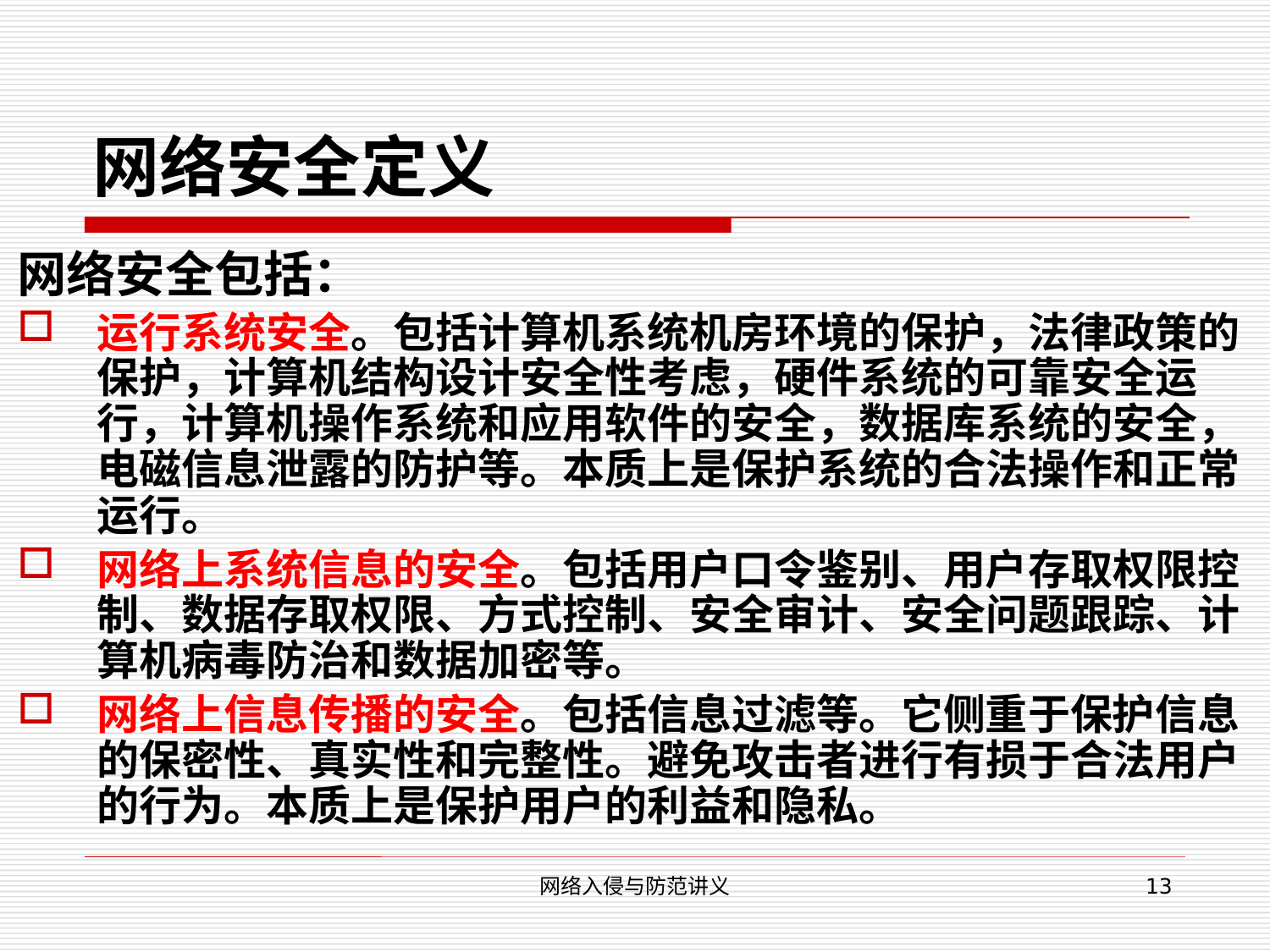

网络安全定义
网络安全包括：
运行系统安全。包括计算机系统机房环境的保护，法律政策的保护，计算机结构设计安全性考虑，硬件系统的可靠安全运行，计算机操作系统和应用软件的安全，数据库系统的安全，电磁信息泄露的防护等。本质上是保护系统的合法操作和正常运行。
网络上系统信息的安全。包括用户口令鉴别、用户存取权限控制、数据存取权限、方式控制、安全审计、安全问题跟踪、计算机病毒防治和数据加密等。
网络上信息传播的安全。包括信息过滤等。它侧重于保护信息的保密性、真实性和完整性。避免攻击者进行有损于合法用户的行为。本质上是保护用户的利益和隐私。

网络入侵与防范讲义
13